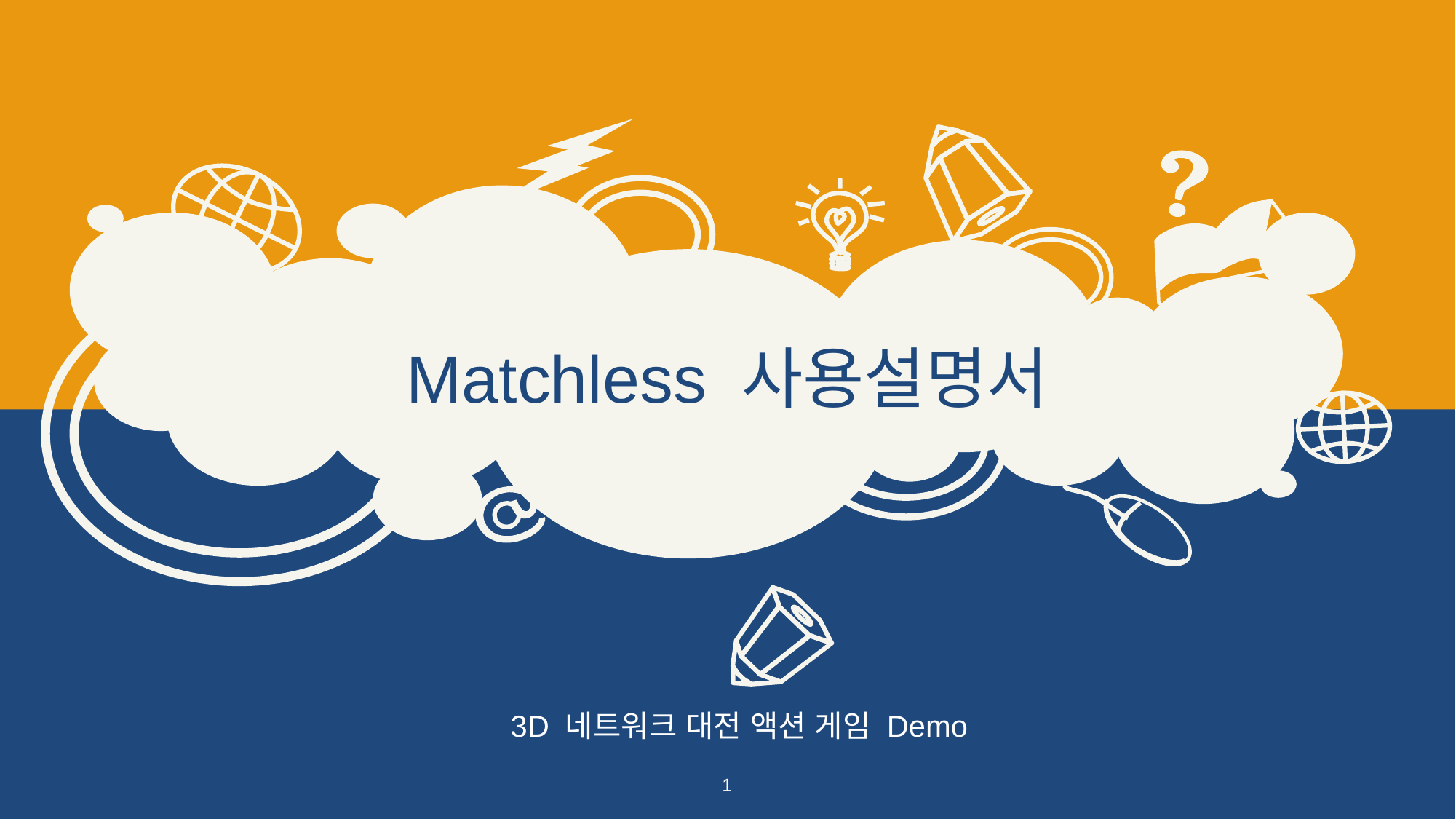

# Matchless 사용설명서
3D 네트워크 대전 액션 게임 Demo
1